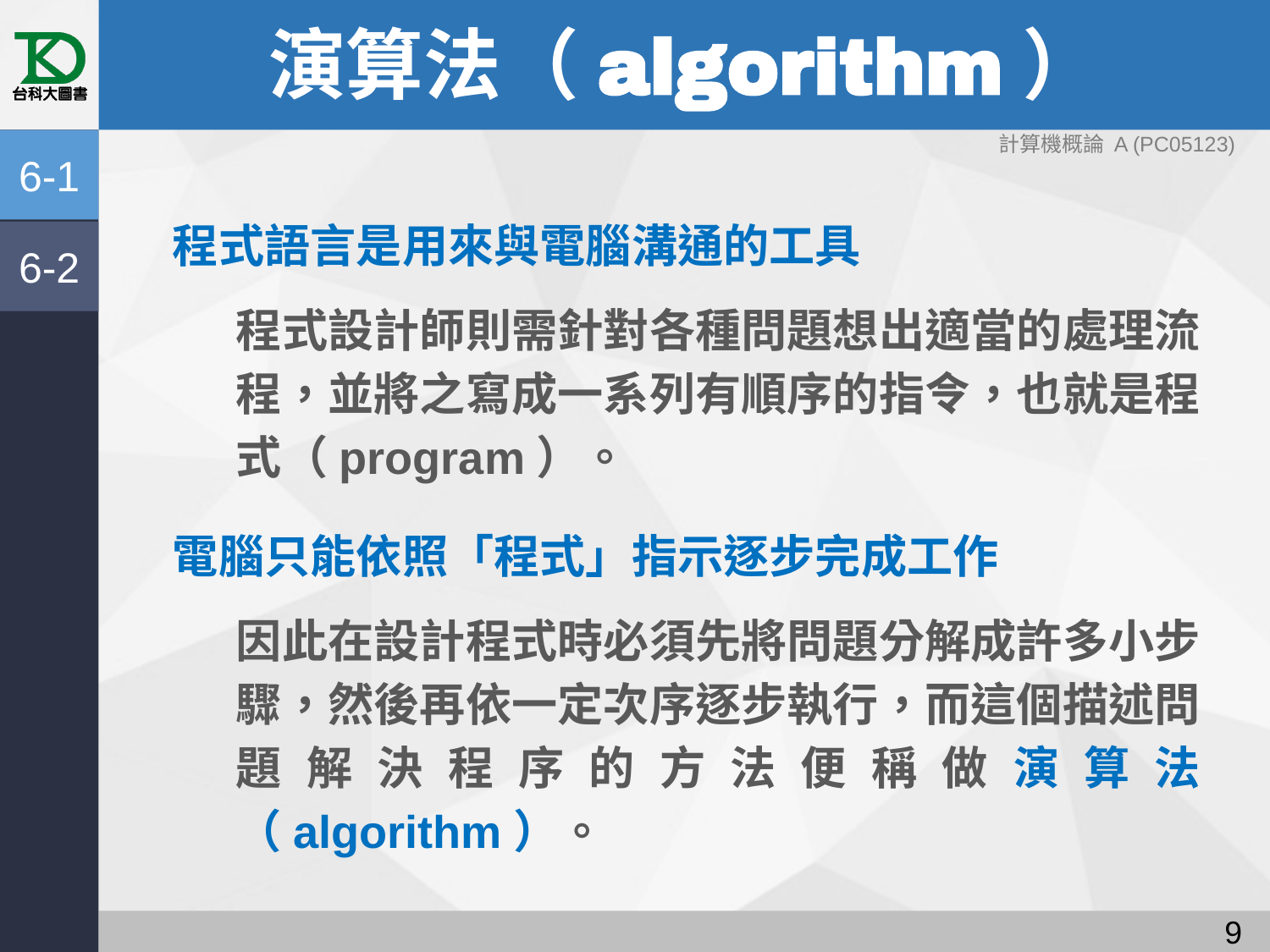

# 演算法（algorithm）
計算機概論 A (PC05123)
6-1
程式語言是用來與電腦溝通的工具
程式設計師則需針對各種問題想出適當的處理流程，並將之寫成一系列有順序的指令，也就是程式（program）。
電腦只能依照「程式」指示逐步完成工作
因此在設計程式時必須先將問題分解成許多小步驟，然後再依一定次序逐步執行，而這個描述問題解決程序的方法便稱做演算法（algorithm）。
6-2
9